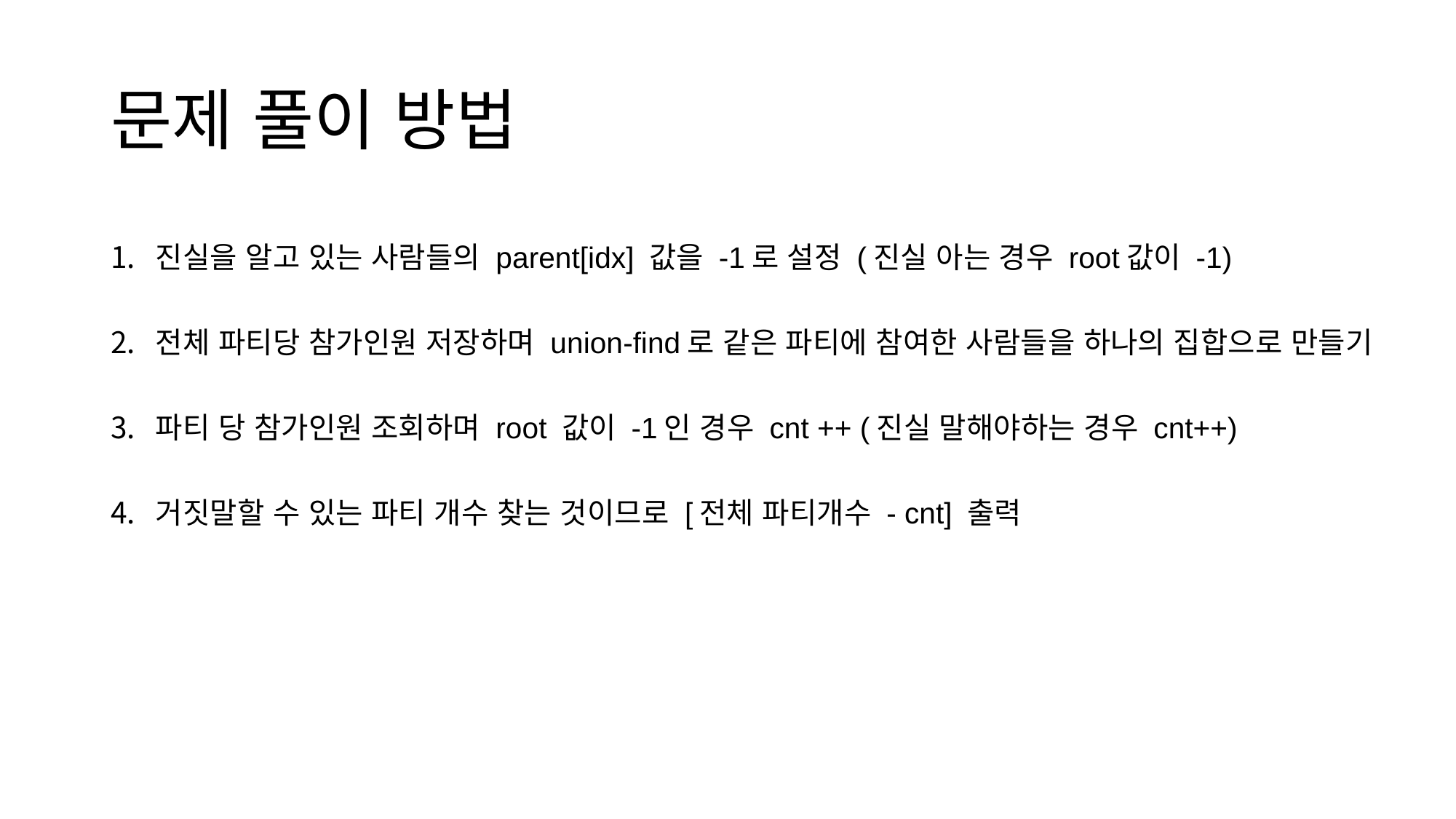

# 문제 풀이 방법

 진실을 알고 있는 사람들의 parent[idx] 값을 -1로 설정 (진실 아는 경우 root값이 -1)
 전체 파티당 참가인원 저장하며 union-find로 같은 파티에 참여한 사람들을 하나의 집합으로 만들기
 파티 당 참가인원 조회하며 root 값이 -1인 경우 cnt ++ (진실 말해야하는 경우 cnt++)
 거짓말할 수 있는 파티 개수 찾는 것이므로 [전체 파티개수 - cnt] 출력